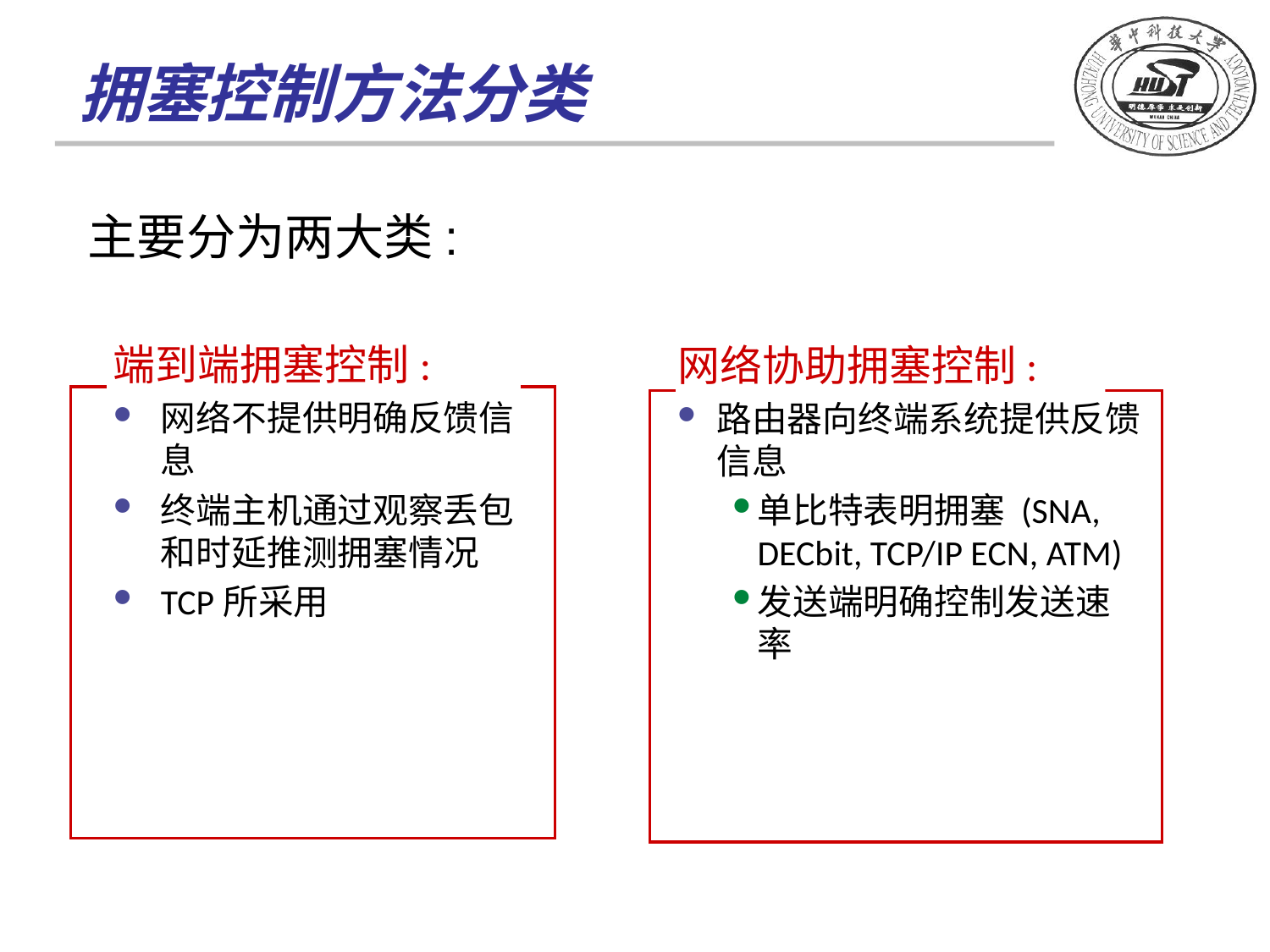

# 拥塞控制方法分类
主要分为两大类:
端到端拥塞控制:
网络不提供明确反馈信息
终端主机通过观察丢包和时延推测拥塞情况
TCP所采用
网络协助拥塞控制:
路由器向终端系统提供反馈信息
单比特表明拥塞 (SNA, DECbit, TCP/IP ECN, ATM)
发送端明确控制发送速率